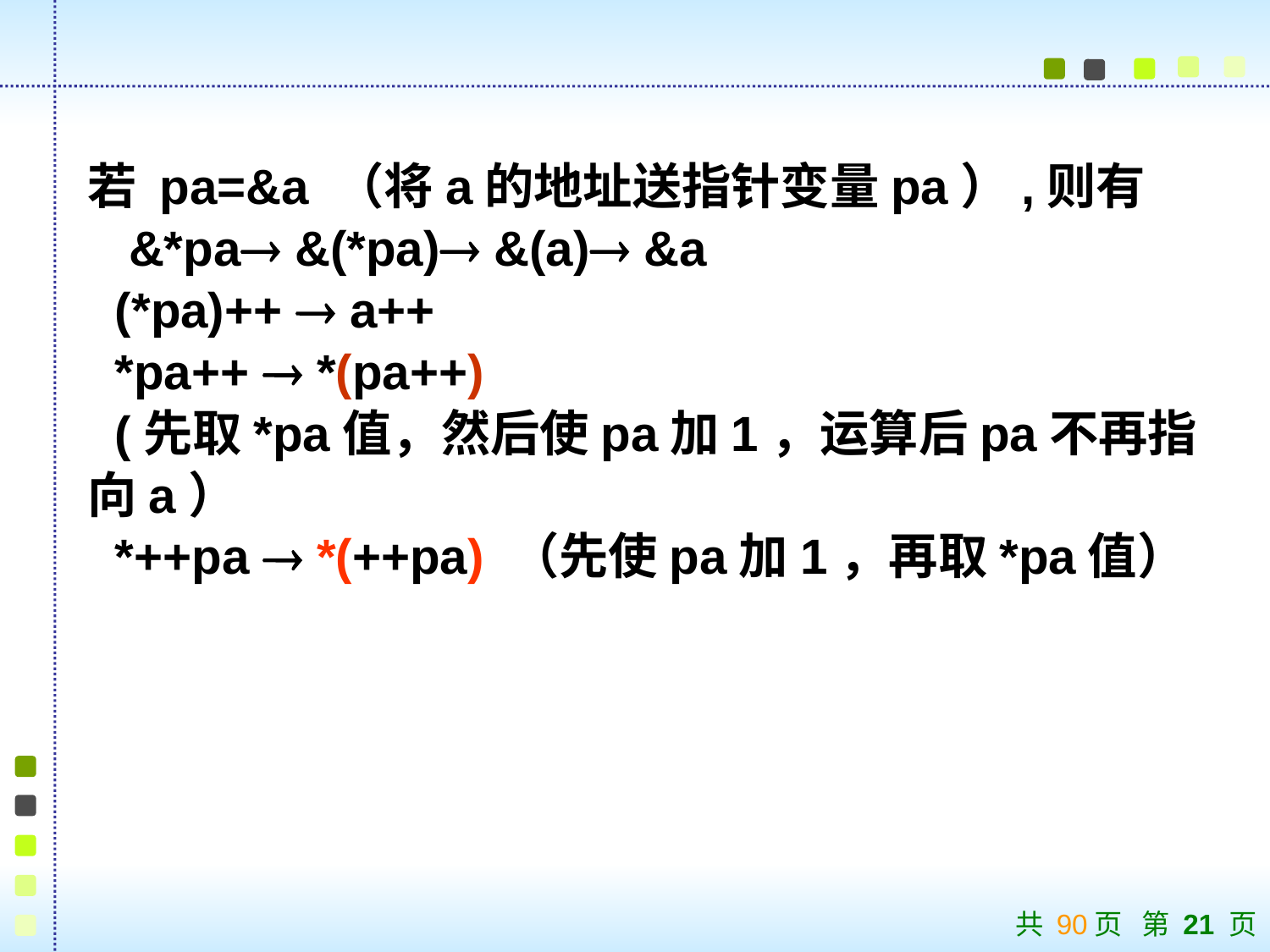

若 pa=&a （将a的地址送指针变量pa）,则有
   &*pa→ &(*pa)→ &(a)→ &a
  (*pa)++ → a++
  *pa++ → *(pa++)
  (先取*pa值，然后使pa加1，运算后pa不再指向a）
  *++pa → *(++pa) （先使pa加1，再取*pa值）
共 90页   第 21 页